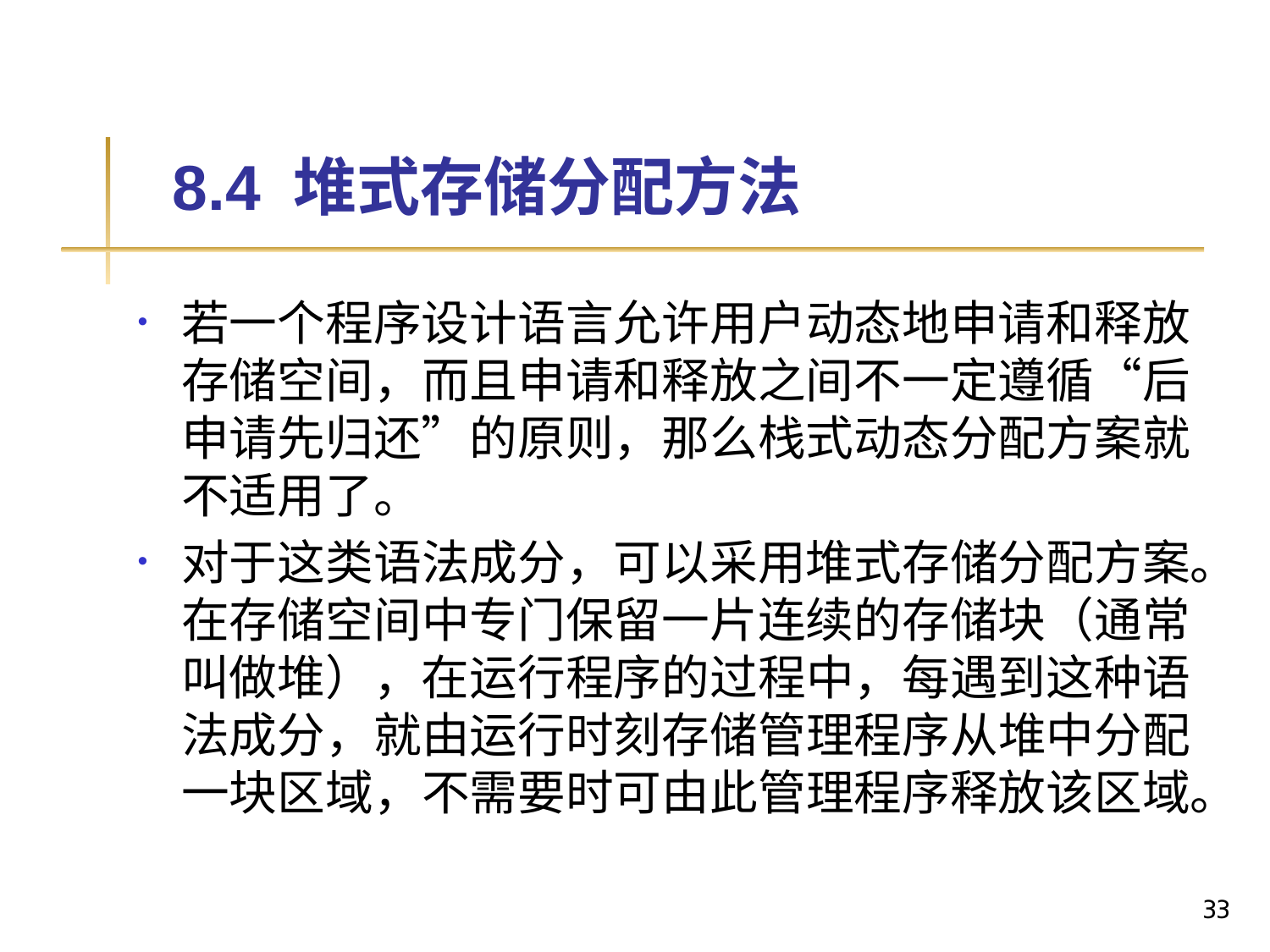

# 8.4 堆式存储分配方法
若一个程序设计语言允许用户动态地申请和释放存储空间，而且申请和释放之间不一定遵循“后申请先归还”的原则，那么栈式动态分配方案就不适用了。
对于这类语法成分，可以采用堆式存储分配方案。在存储空间中专门保留一片连续的存储块（通常叫做堆），在运行程序的过程中，每遇到这种语法成分，就由运行时刻存储管理程序从堆中分配一块区域，不需要时可由此管理程序释放该区域。
33